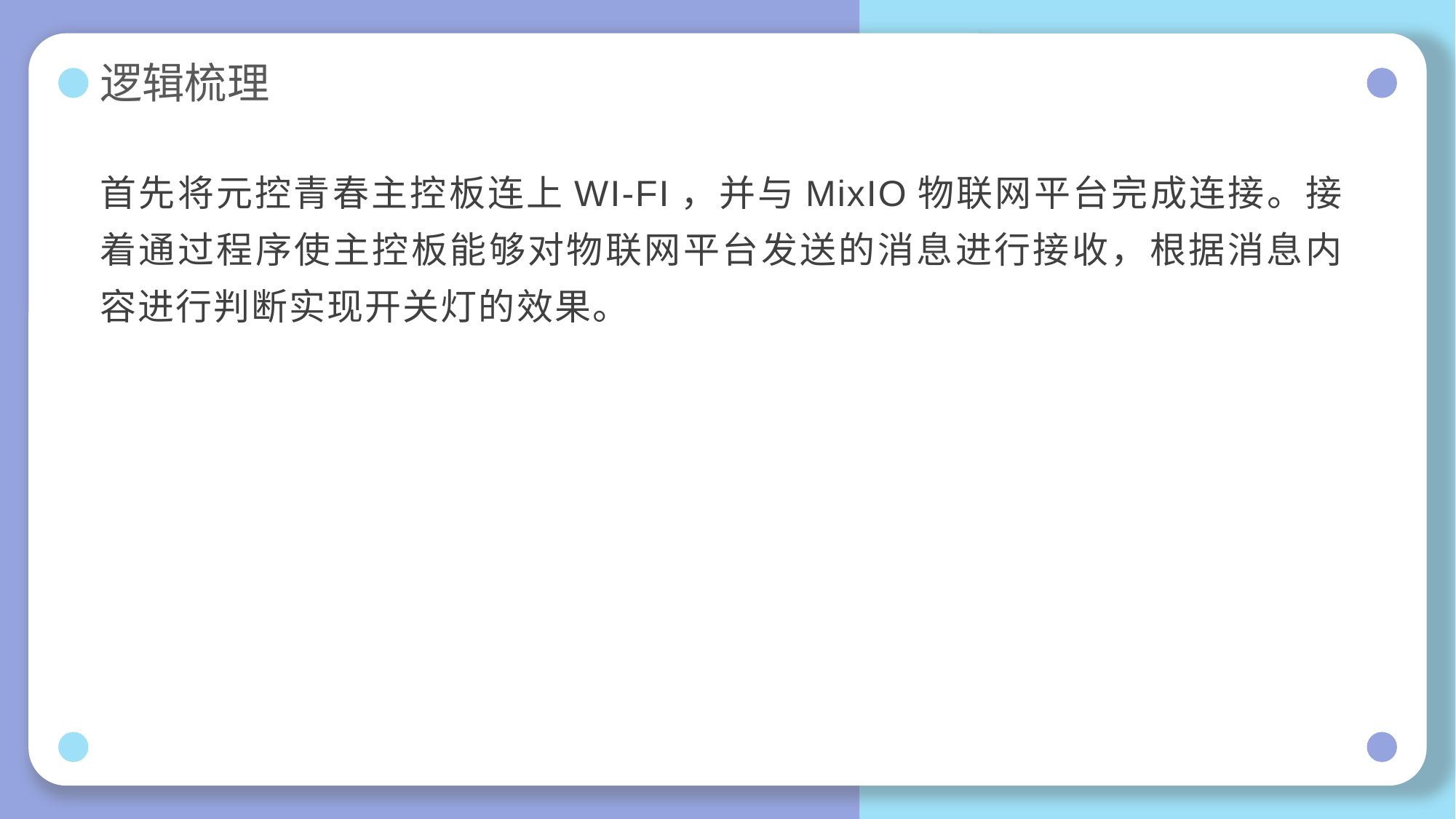

# 逻辑梳理
首先将元控青春主控板连上WI-FI，并与MixIO物联网平台完成连接。接着通过程序使主控板能够对物联网平台发送的消息进行接收，根据消息内容进行判断实现开关灯的效果。